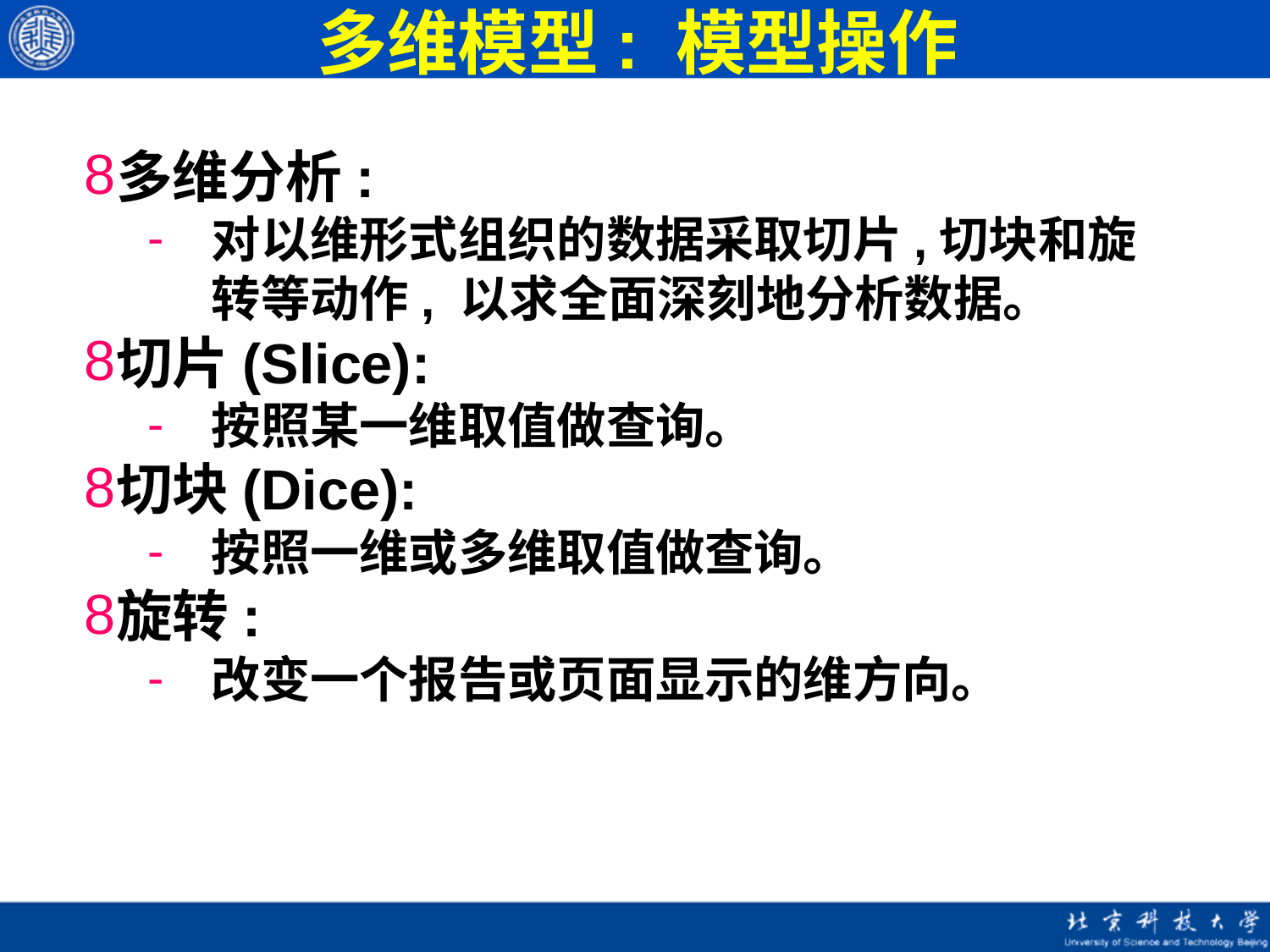

多维模型: 模型操作
多维分析:
对以维形式组织的数据采取切片,切块和旋转等动作, 以求全面深刻地分析数据。
切片(Slice):
按照某一维取值做查询。
切块(Dice):
按照一维或多维取值做查询。
旋转:
改变一个报告或页面显示的维方向。